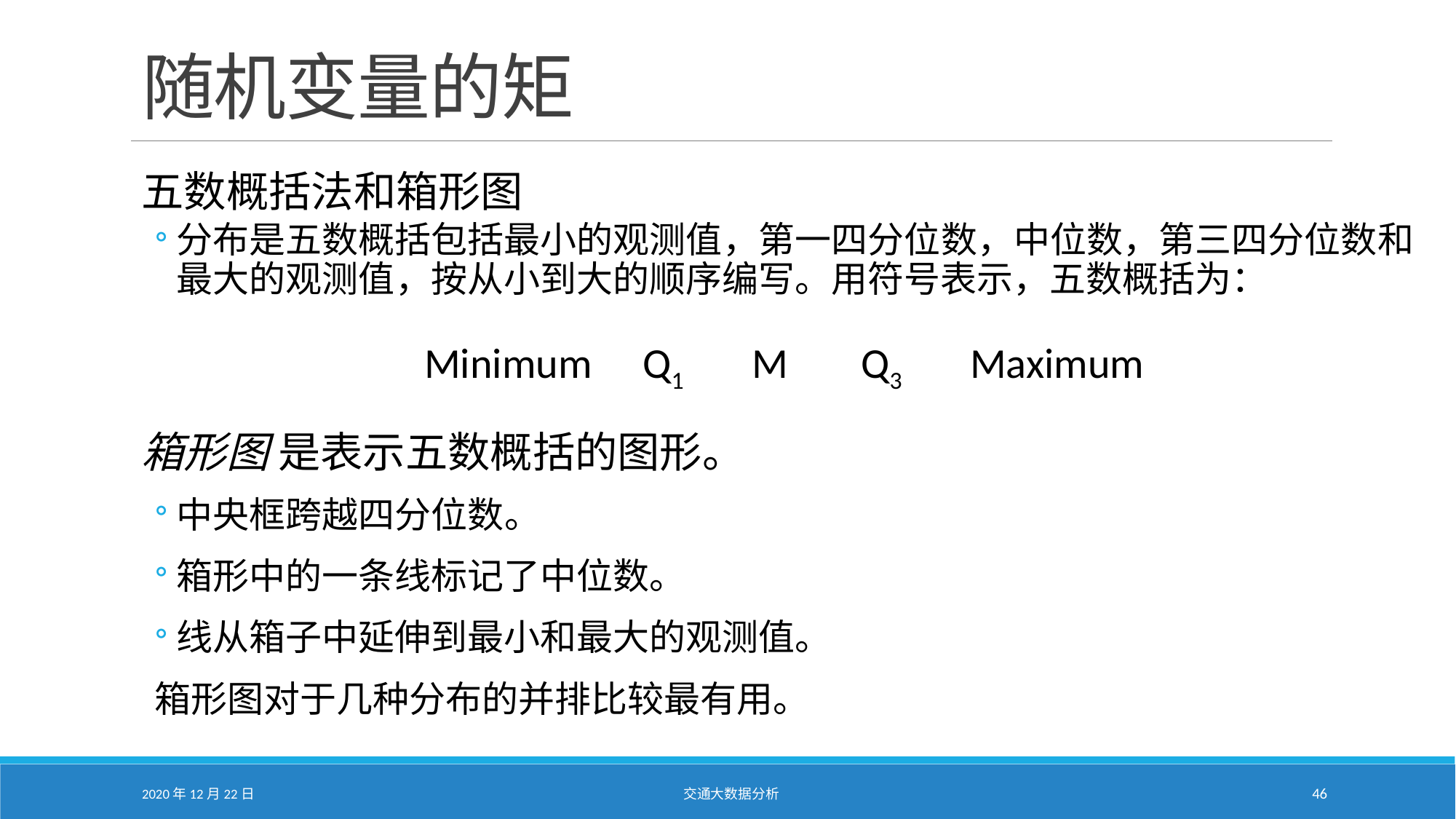

# 随机变量的矩
五数概括法和箱形图
分布是五数概括包括最小的观测值，第一四分位数，中位数，第三四分位数和最大的观测值，按从小到大的顺序编写。用符号表示，五数概括为：
Minimum 	Q1 	M 	Q3 	Maximum
箱形图 是表示五数概括的图形。
中央框跨越四分位数。
箱形中的一条线标记了中位数。
线从箱子中延伸到最小和最大的观测值。
箱形图对于几种分布的并排比较最有用。
2020年12月22日
交通大数据分析
46